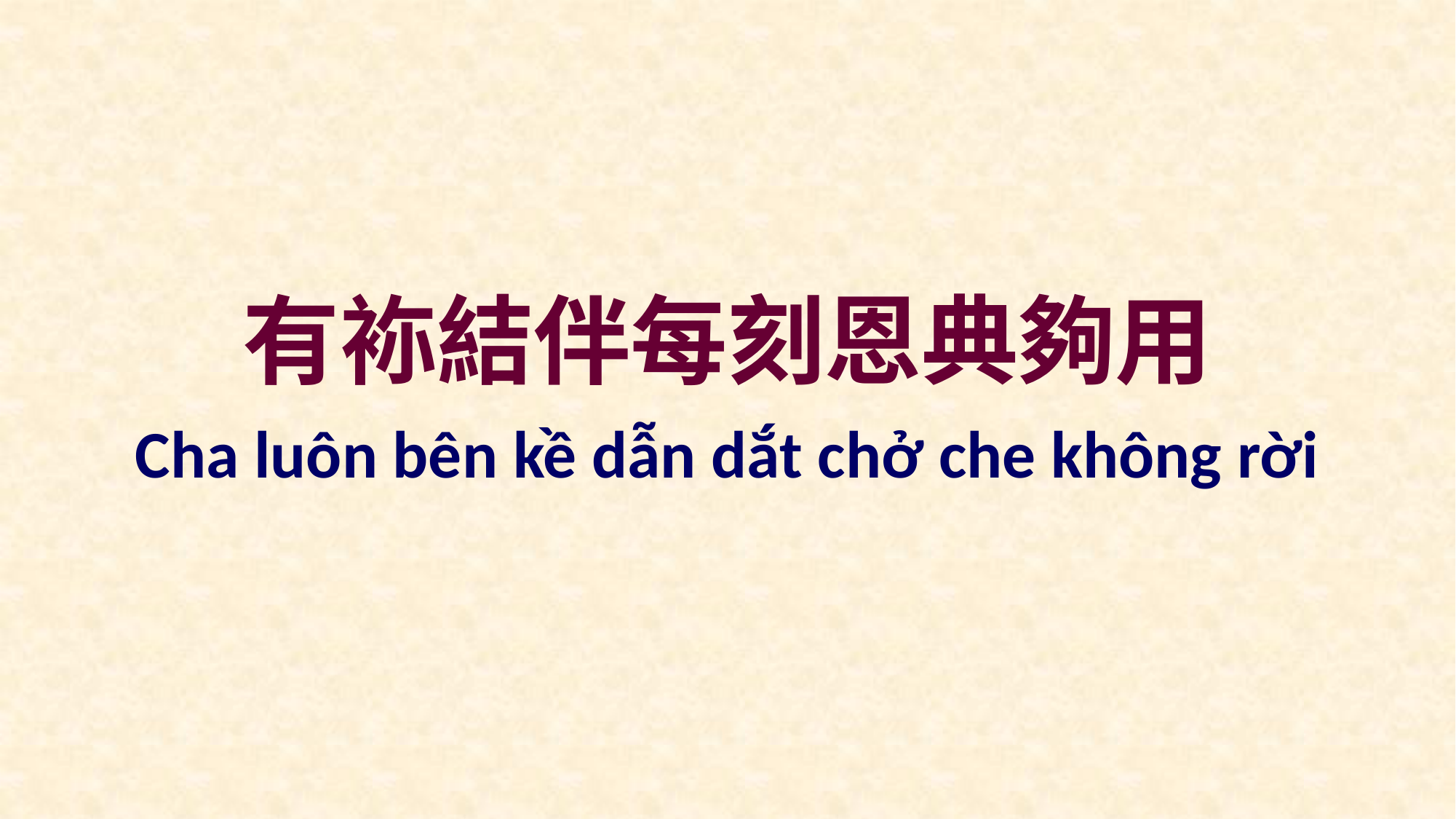

有袮結伴每刻恩典夠用
Cha luôn bên kề dẫn dắt chở che không rời